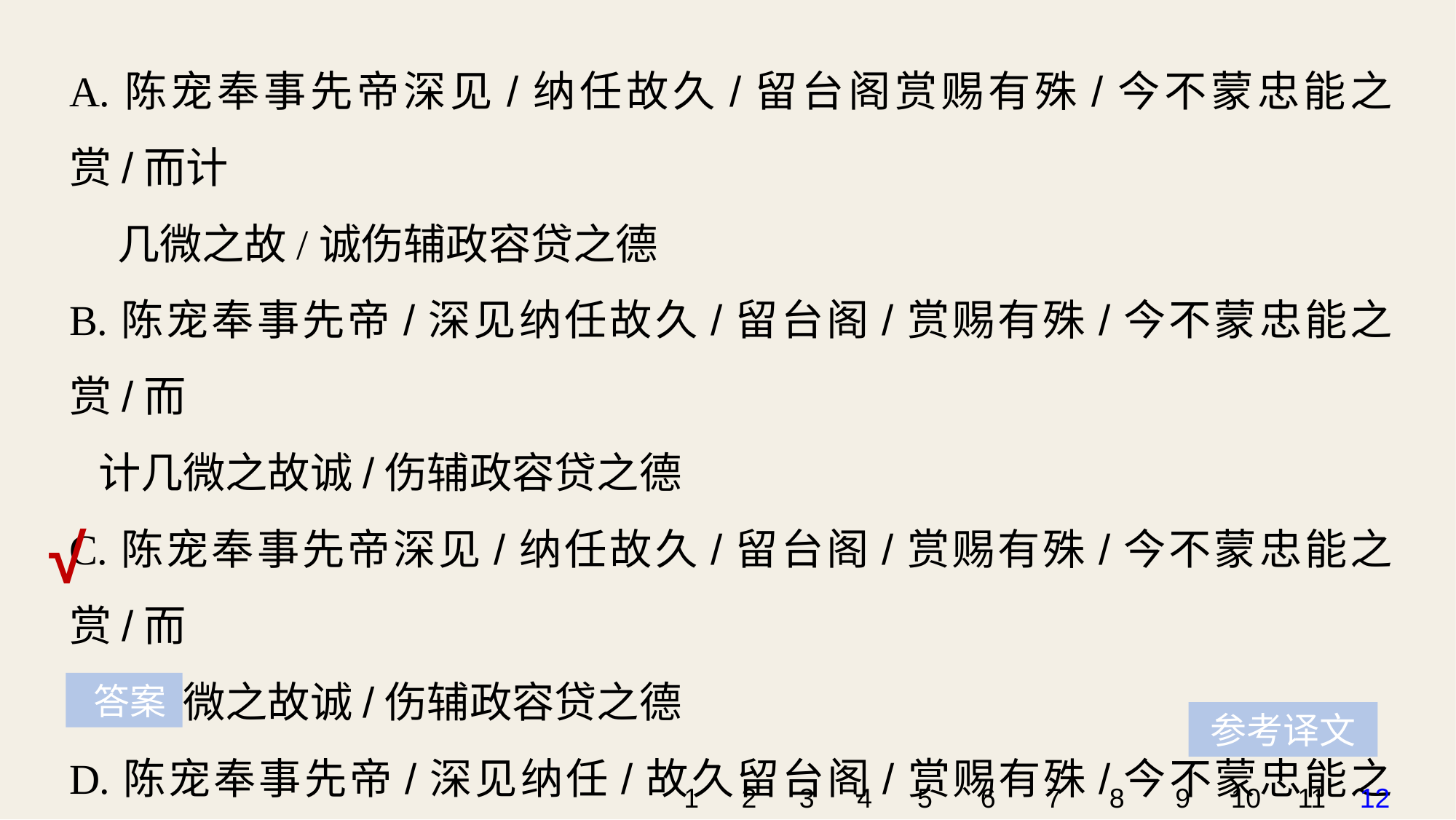

A.陈宠奉事先帝深见/纳任故久/留台阁赏赐有殊/今不蒙忠能之赏/而计
    几微之故/诚伤辅政容贷之德
B.陈宠奉事先帝/深见纳任故久/留台阁/赏赐有殊/今不蒙忠能之赏/而
  计几微之故诚/伤辅政容贷之德
C.陈宠奉事先帝深见/纳任故久/留台阁/赏赐有殊/今不蒙忠能之赏/而
  计几微之故诚/伤辅政容贷之德
D.陈宠奉事先帝/深见纳任/故久留台阁/赏赐有殊/今不蒙忠能之赏/而
  计几微之故/诚伤辅政容贷之德
√
 答案
参考译文
1
2
3
4
5
6
7
8
9
10
11
12